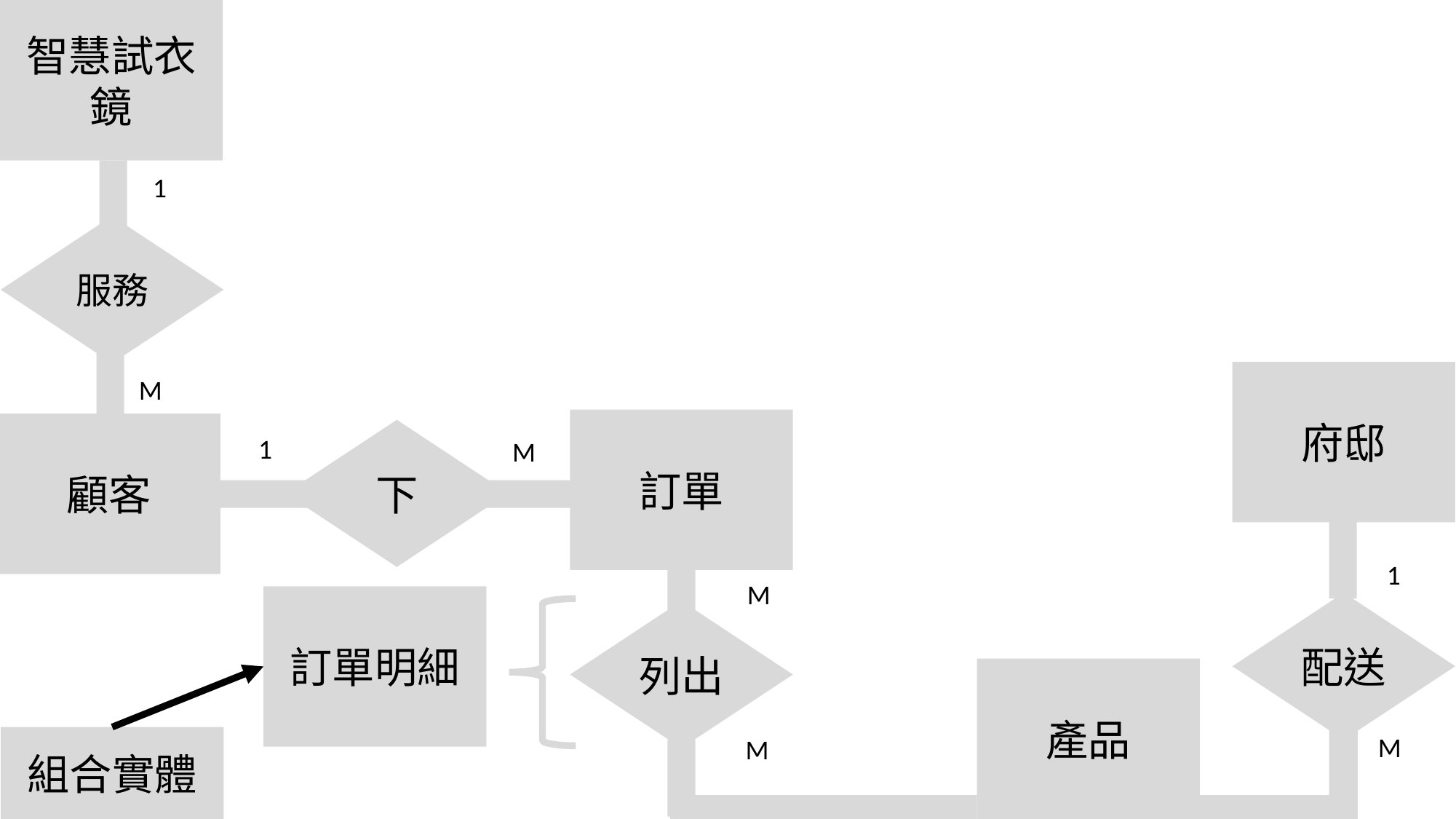

智慧試衣鏡

1
服務

府邸
M
訂單
顧客

下
1
M

1
M
訂單明細
配送

列出

產品

M
組合實體
M